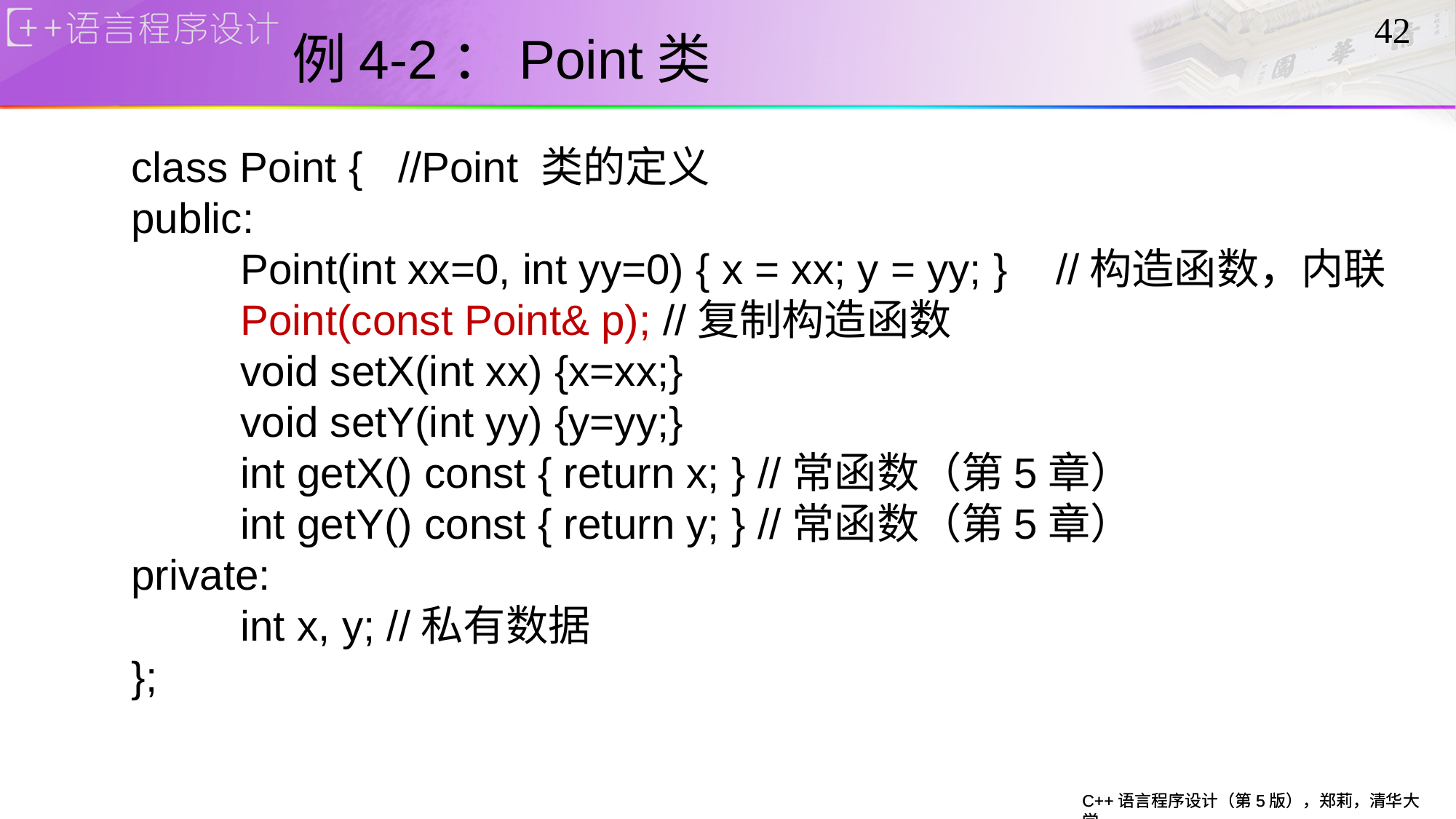

# 例4-2：Point类
class Point {   //Point 类的定义
public:
	Point(int xx=0, int yy=0) { x = xx; y = yy; }    //构造函数，内联
	Point(const Point& p); //复制构造函数
	void setX(int xx) {x=xx;}
	void setY(int yy) {y=yy;}
	int getX() const { return x; } //常函数（第5章）
	int getY() const { return y; } //常函数（第5章）
private:
	int x, y; //私有数据
};